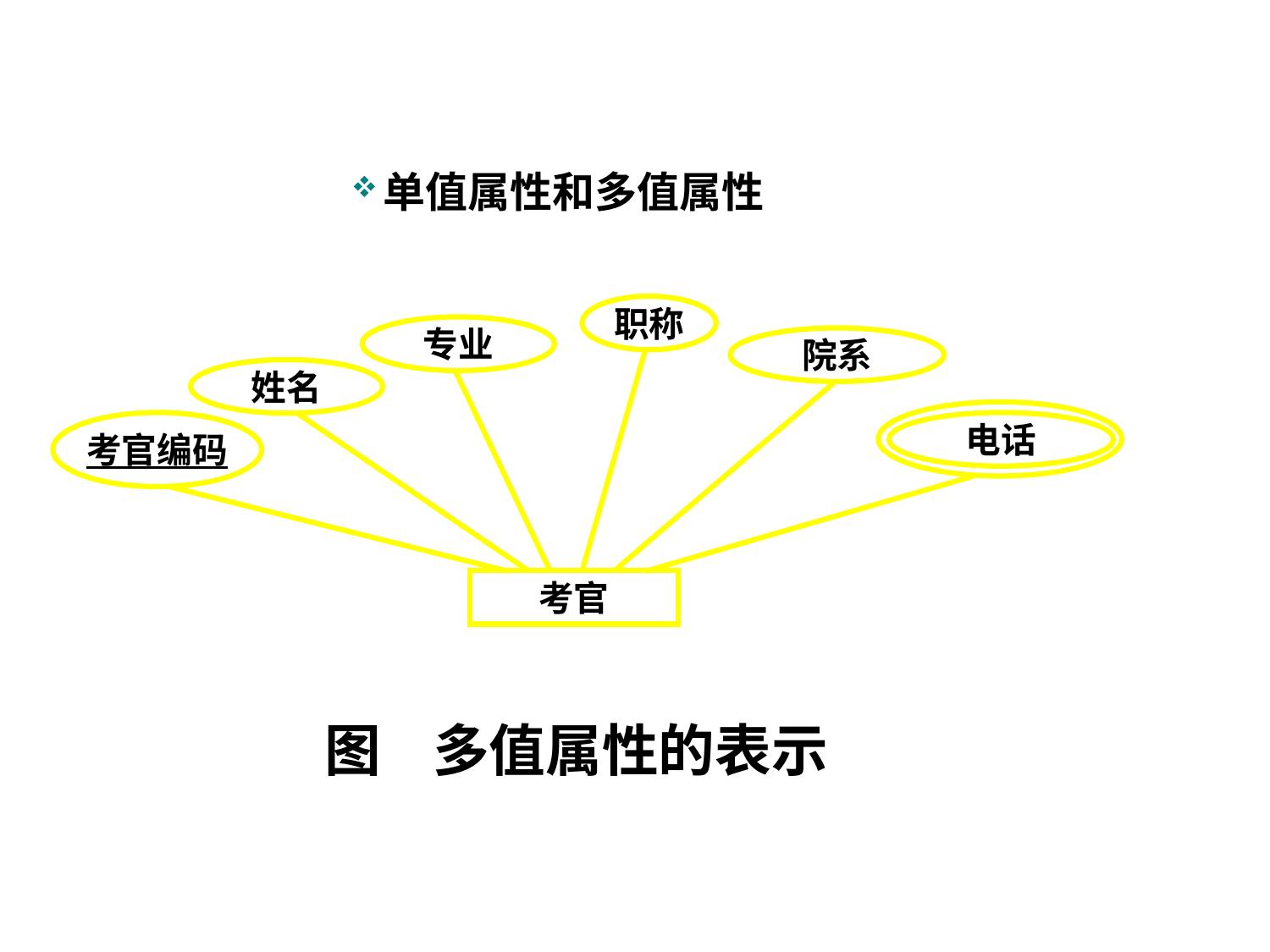

单值属性和多值属性
职称
专业
院系

姓名

考官编码

电话

考官
图    多值属性的表示